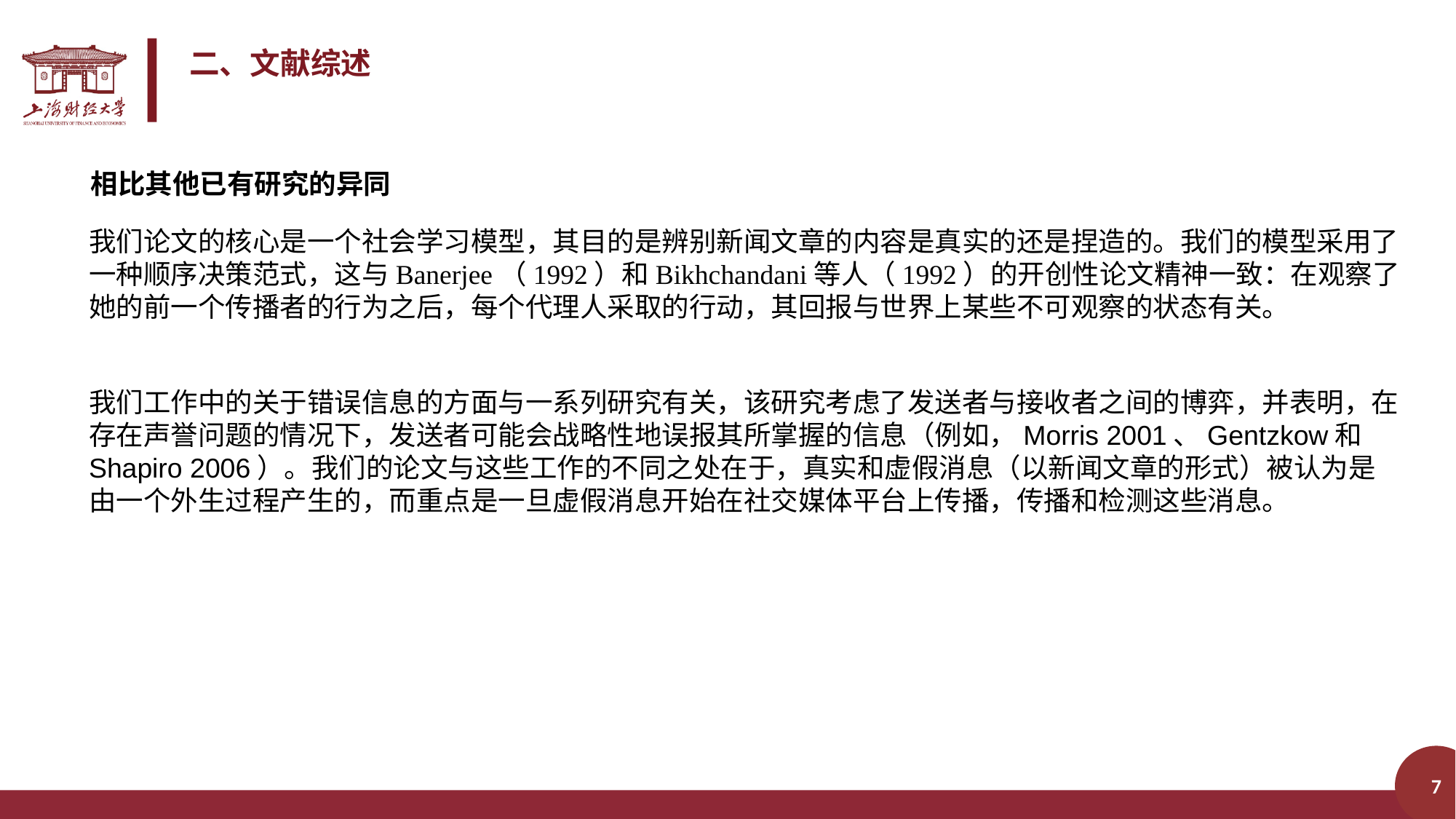

# 二、文献综述
相比其他已有研究的异同
我们论文的核心是一个社会学习模型，其目的是辨别新闻文章的内容是真实的还是捏造的。我们的模型采用了一种顺序决策范式，这与Banerjee（1992）和Bikhchandani等人（1992）的开创性论文精神一致：在观察了她的前一个传播者的行为之后，每个代理人采取的行动，其回报与世界上某些不可观察的状态有关。
我们工作中的关于错误信息的方面与一系列研究有关，该研究考虑了发送者与接收者之间的博弈，并表明，在存在声誉问题的情况下，发送者可能会战略性地误报其所掌握的信息（例如，Morris 2001、Gentzkow和Shapiro 2006）。我们的论文与这些工作的不同之处在于，真实和虚假消息（以新闻文章的形式）被认为是由一个外生过程产生的，而重点是一旦虚假消息开始在社交媒体平台上传播，传播和检测这些消息。